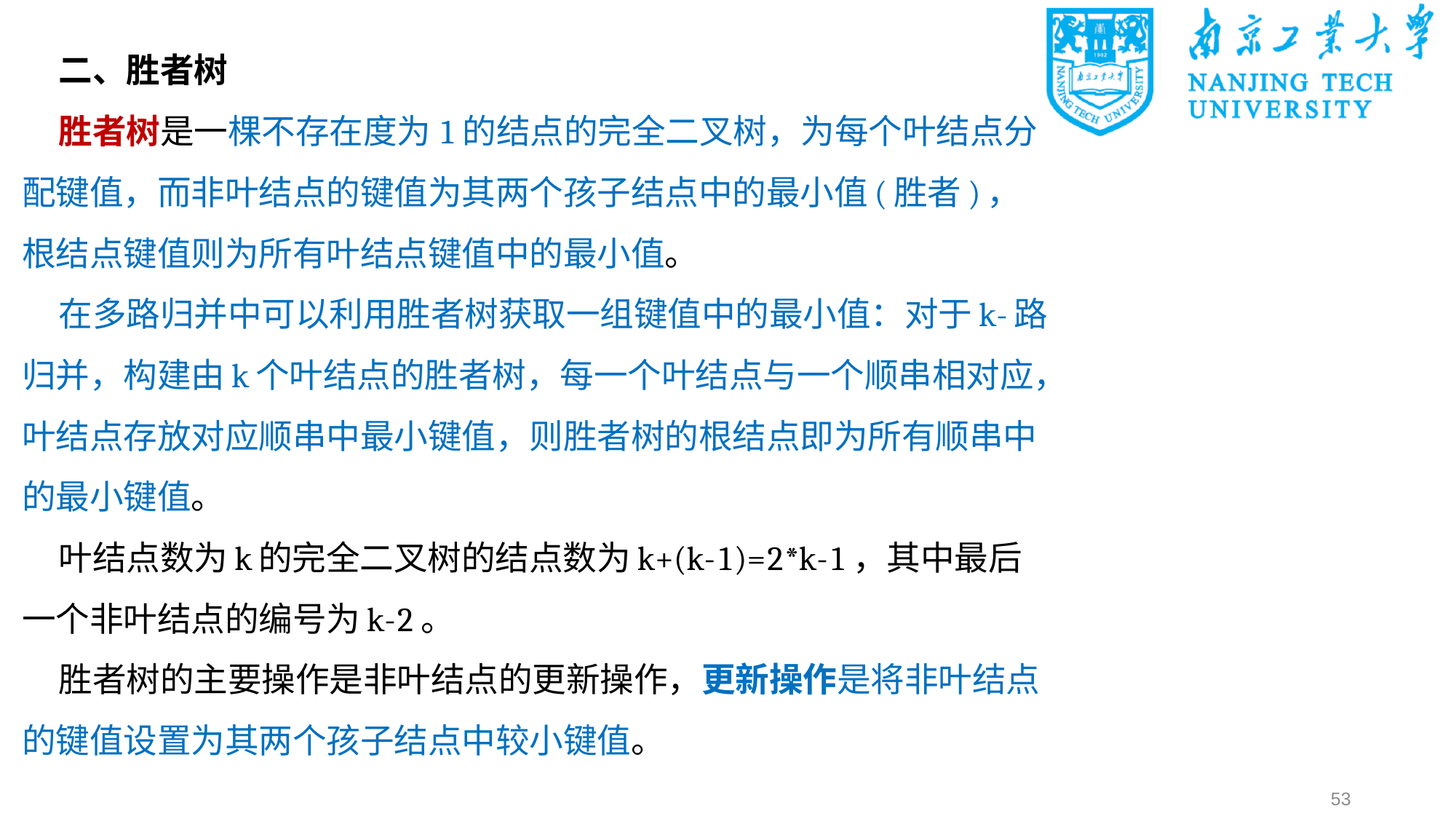

二、胜者树
胜者树是一棵不存在度为1的结点的完全二叉树，为每个叶结点分配键值，而非叶结点的键值为其两个孩子结点中的最小值(胜者)，根结点键值则为所有叶结点键值中的最小值。
在多路归并中可以利用胜者树获取一组键值中的最小值：对于k-路归并，构建由k个叶结点的胜者树，每一个叶结点与一个顺串相对应，叶结点存放对应顺串中最小键值，则胜者树的根结点即为所有顺串中的最小键值。
叶结点数为k的完全二叉树的结点数为k+(k-1)=2*k-1，其中最后一个非叶结点的编号为k-2。
胜者树的主要操作是非叶结点的更新操作，更新操作是将非叶结点的键值设置为其两个孩子结点中较小键值。
53